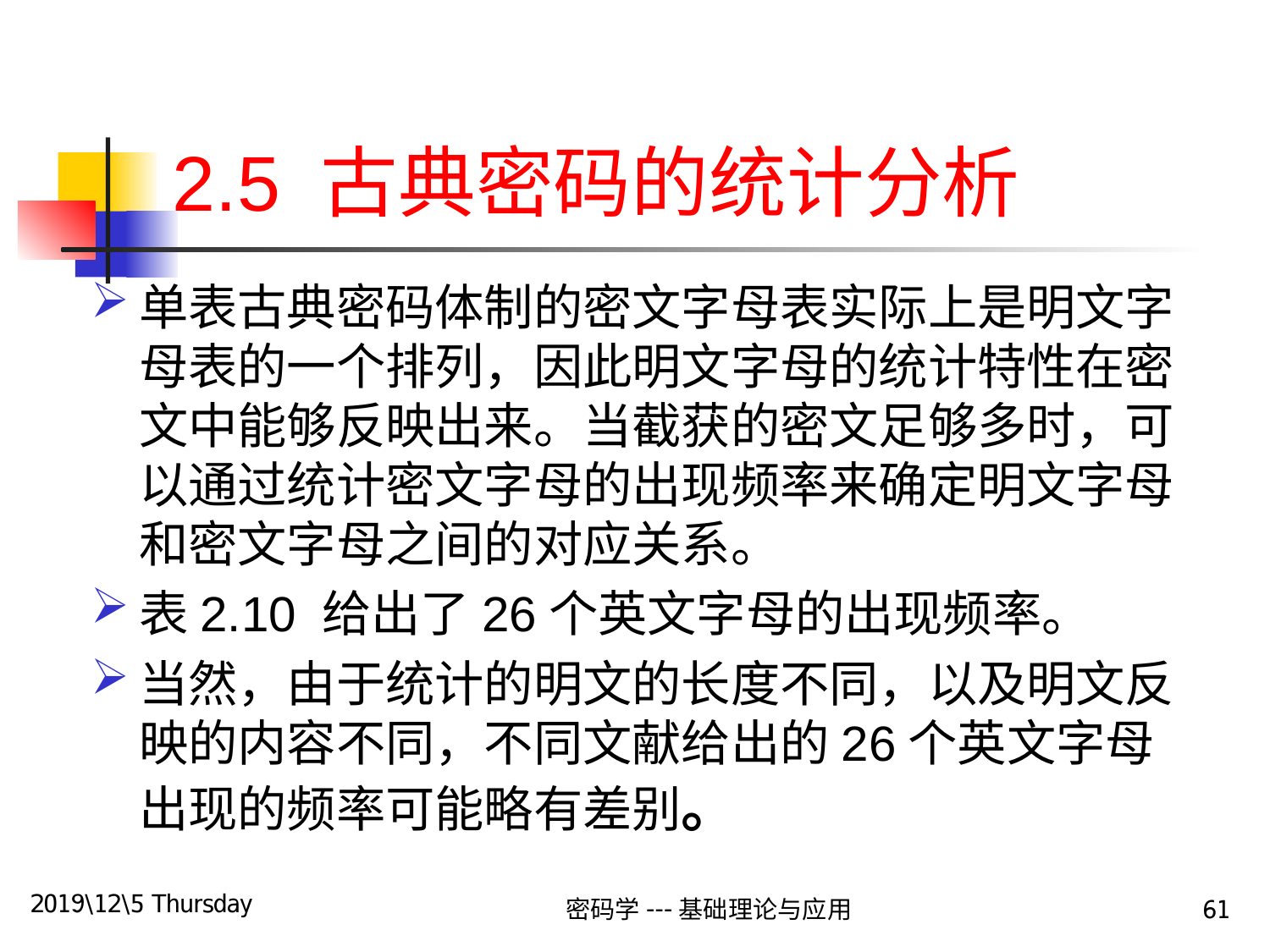

# 2.5 古典密码的统计分析
单表古典密码体制的密文字母表实际上是明文字母表的一个排列，因此明文字母的统计特性在密文中能够反映出来。当截获的密文足够多时，可以通过统计密文字母的出现频率来确定明文字母和密文字母之间的对应关系。
表2.10 给出了26个英文字母的出现频率。
当然，由于统计的明文的长度不同，以及明文反映的内容不同，不同文献给出的26个英文字母出现的频率可能略有差别。
密码学---基础理论与应用
61
2019\12\5 Thursday